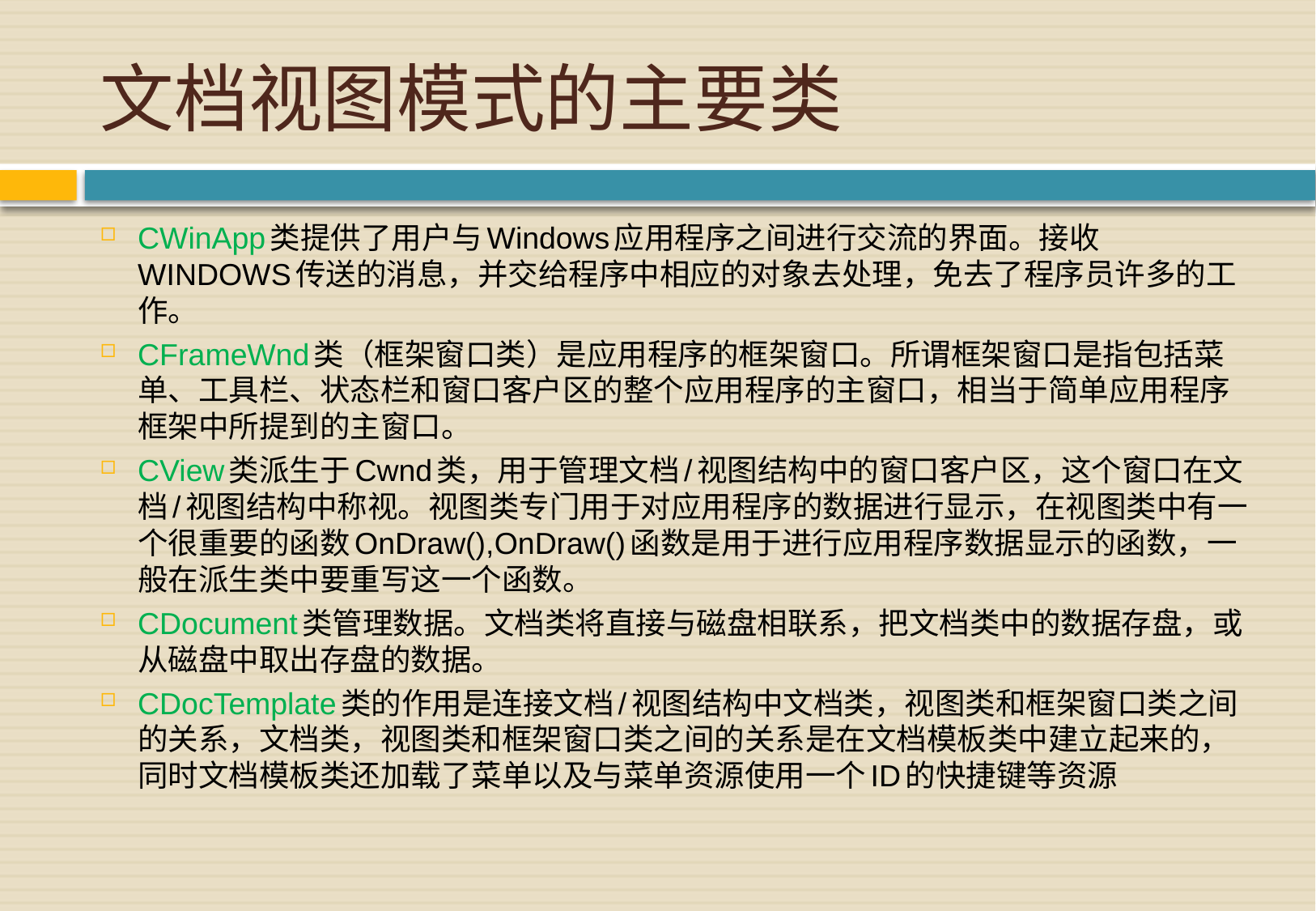

# 文档视图模式的主要类
CWinApp类提供了用户与Windows应用程序之间进行交流的界面。接收WINDOWS传送的消息，并交给程序中相应的对象去处理，免去了程序员许多的工作。
CFrameWnd类（框架窗口类）是应用程序的框架窗口。所谓框架窗口是指包括菜单、工具栏、状态栏和窗口客户区的整个应用程序的主窗口，相当于简单应用程序框架中所提到的主窗口。
CView类派生于Cwnd类，用于管理文档/视图结构中的窗口客户区，这个窗口在文档/视图结构中称视。视图类专门用于对应用程序的数据进行显示，在视图类中有一个很重要的函数OnDraw(),OnDraw()函数是用于进行应用程序数据显示的函数，一般在派生类中要重写这一个函数。
CDocument类管理数据。文档类将直接与磁盘相联系，把文档类中的数据存盘，或从磁盘中取出存盘的数据。
CDocTemplate类的作用是连接文档/视图结构中文档类，视图类和框架窗口类之间的关系，文档类，视图类和框架窗口类之间的关系是在文档模板类中建立起来的，同时文档模板类还加载了菜单以及与菜单资源使用一个ID的快捷键等资源